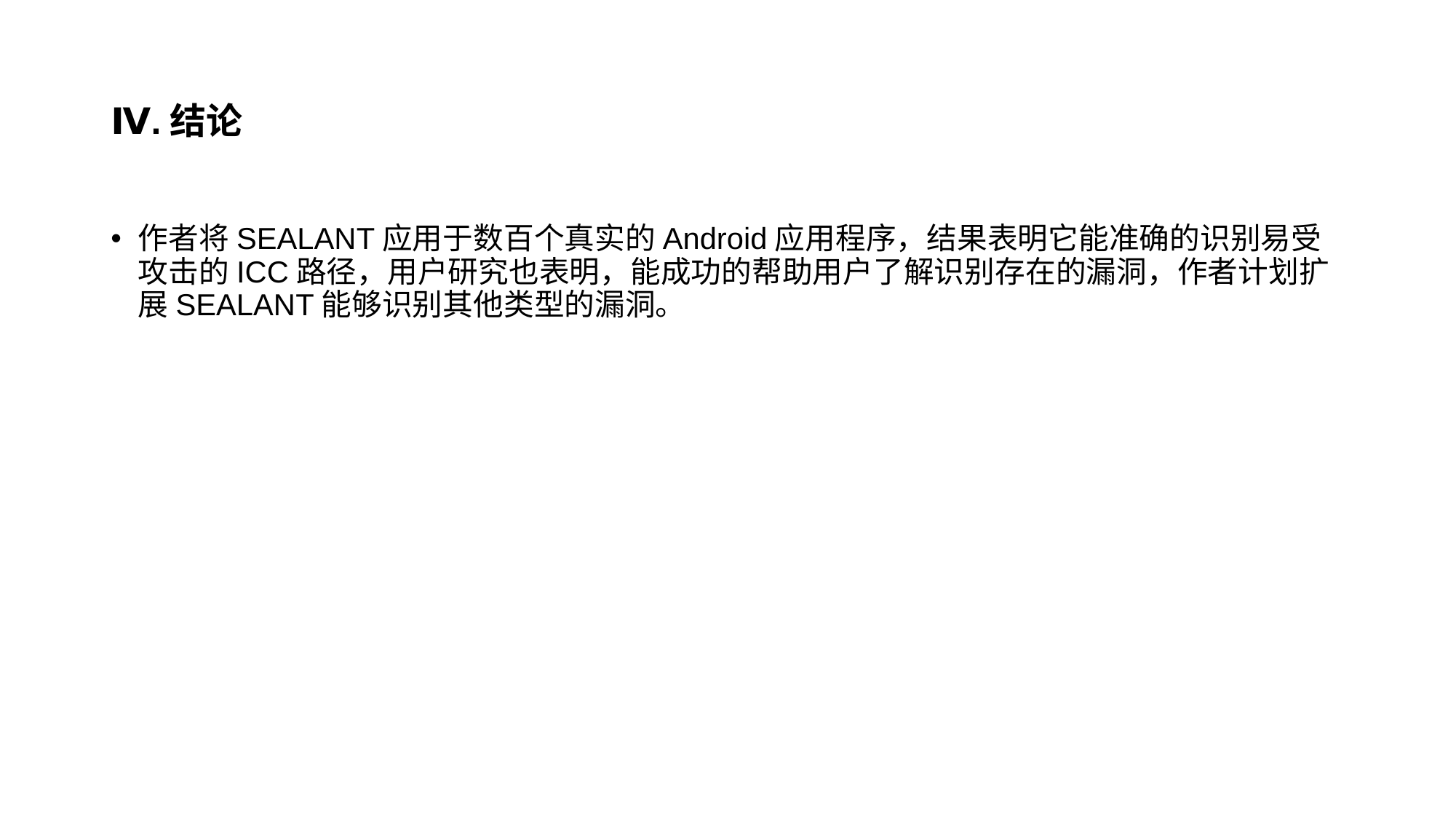

# Ⅳ.结论
作者将SEALANT应用于数百个真实的Android应用程序，结果表明它能准确的识别易受攻击的ICC路径，用户研究也表明，能成功的帮助用户了解识别存在的漏洞，作者计划扩展SEALANT能够识别其他类型的漏洞。